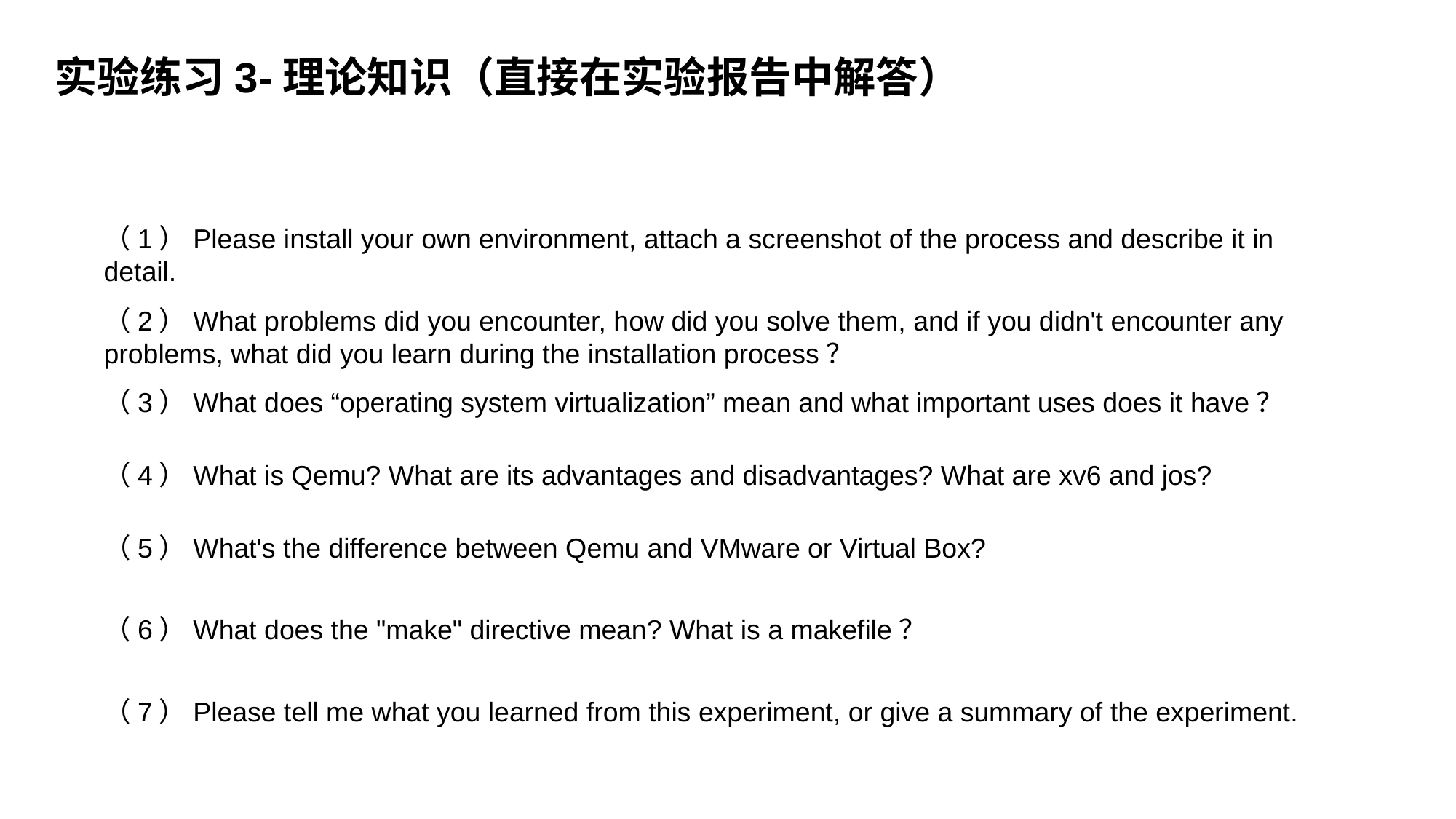

# 实验练习3-理论知识（直接在实验报告中解答）
（1）Please install your own environment, attach a screenshot of the process and describe it in detail.
（2）What problems did you encounter, how did you solve them, and if you didn't encounter any problems, what did you learn during the installation process？
（3）What does “operating system virtualization” mean and what important uses does it have？
（4）What is Qemu? What are its advantages and disadvantages? What are xv6 and jos?
（5）What's the difference between Qemu and VMware or Virtual Box?
（6）What does the "make" directive mean? What is a makefile？
（7）Please tell me what you learned from this experiment, or give a summary of the experiment.